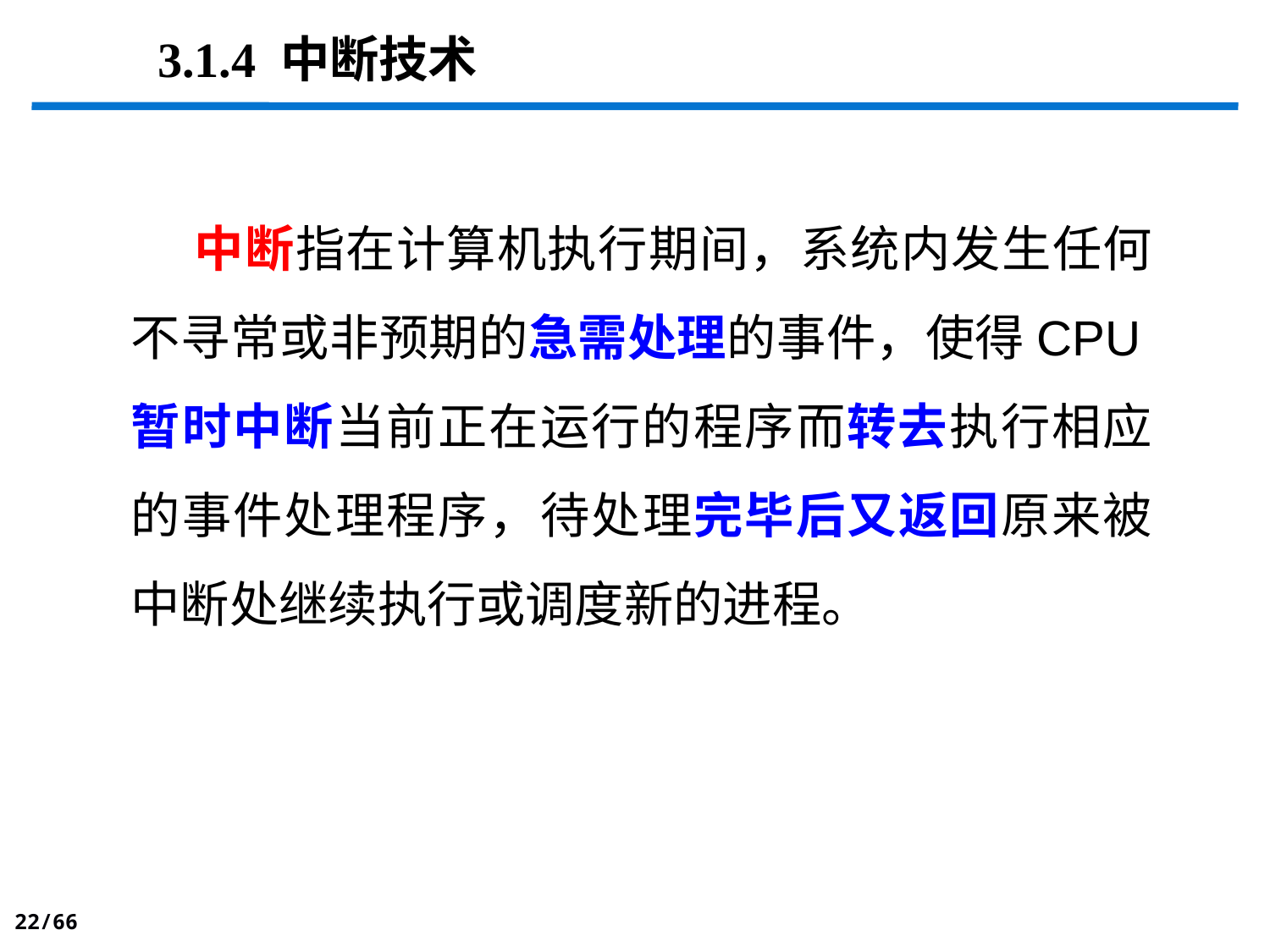

3.1.4 中断技术
中断指在计算机执行期间，系统内发生任何不寻常或非预期的急需处理的事件，使得CPU暂时中断当前正在运行的程序而转去执行相应的事件处理程序，待处理完毕后又返回原来被中断处继续执行或调度新的进程。